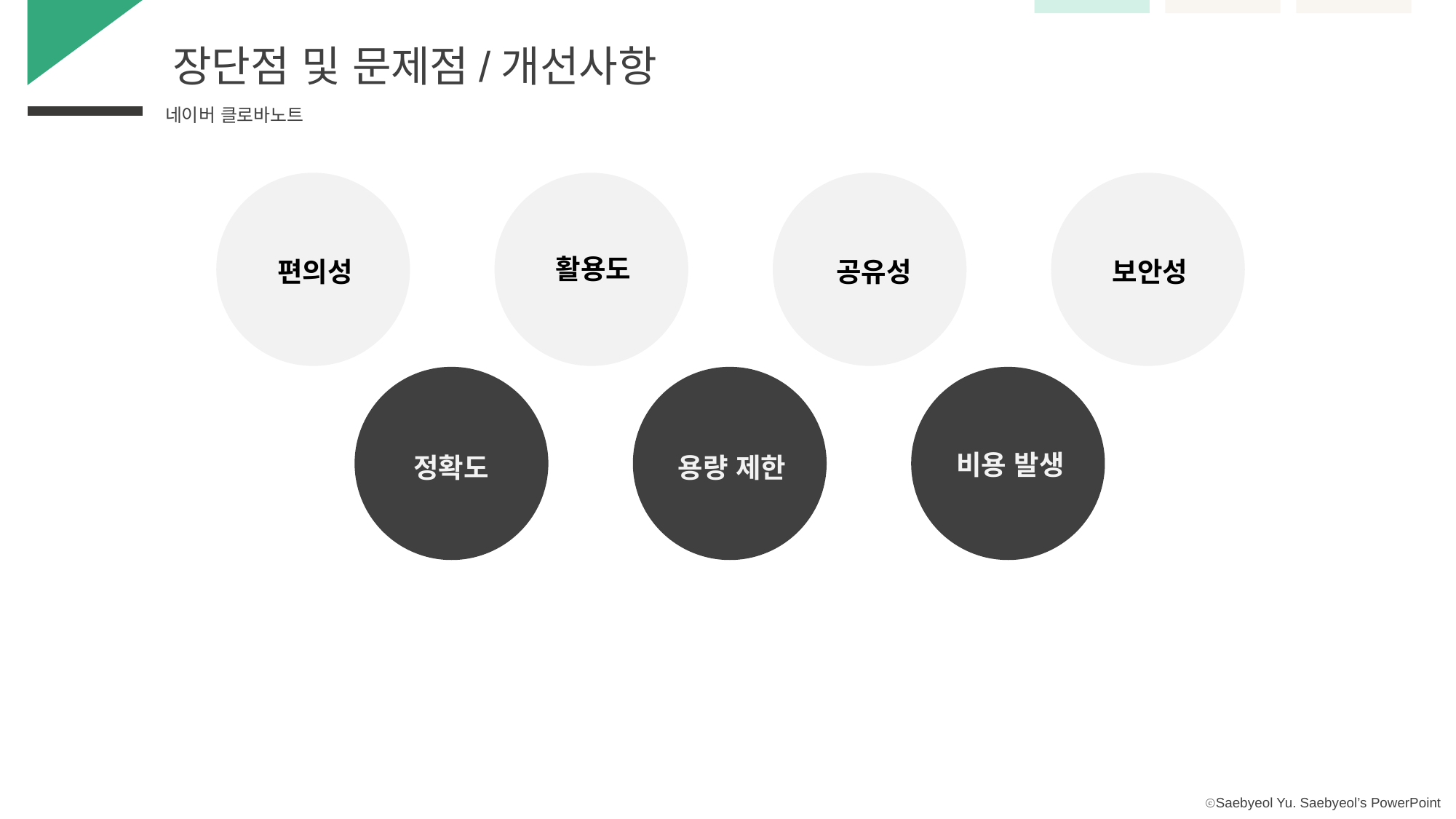

장단점 및 문제점/개선사항
네이버 클로바노트

활용도
공유성
보안성
편의성

비용 발생
정확도
용량 제한